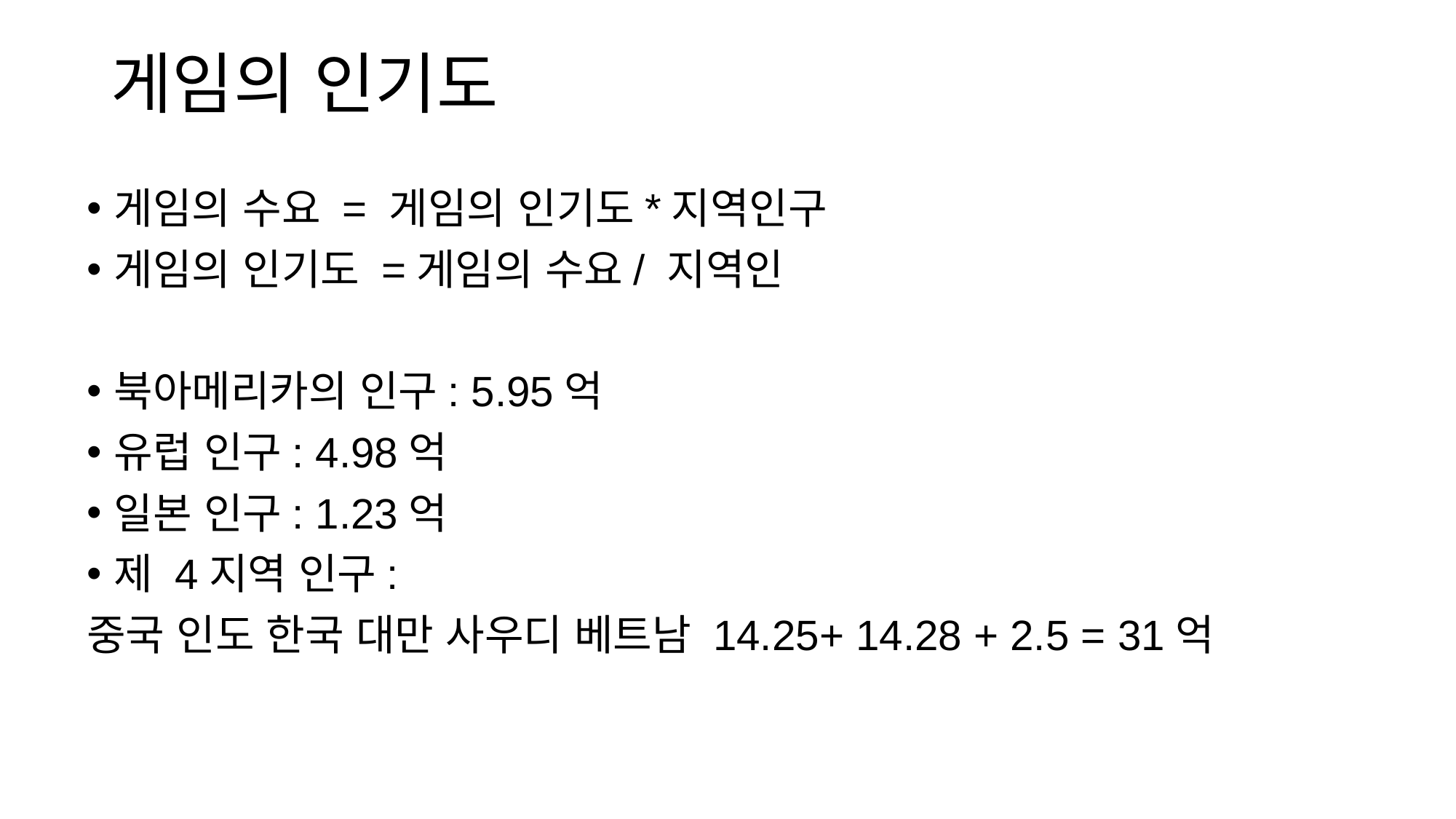

# 게임의 인기도

게임의 수요 = 게임의 인기도*지역인구
게임의 인기도 =게임의 수요/ 지역인

북아메리카의 인구: 5.95억
유럽 인구: 4.98억
일본 인구: 1.23억
제 4지역 인구:
중국 인도 한국 대만 사우디 베트남 14.25+ 14.28 + 2.5 = 31억